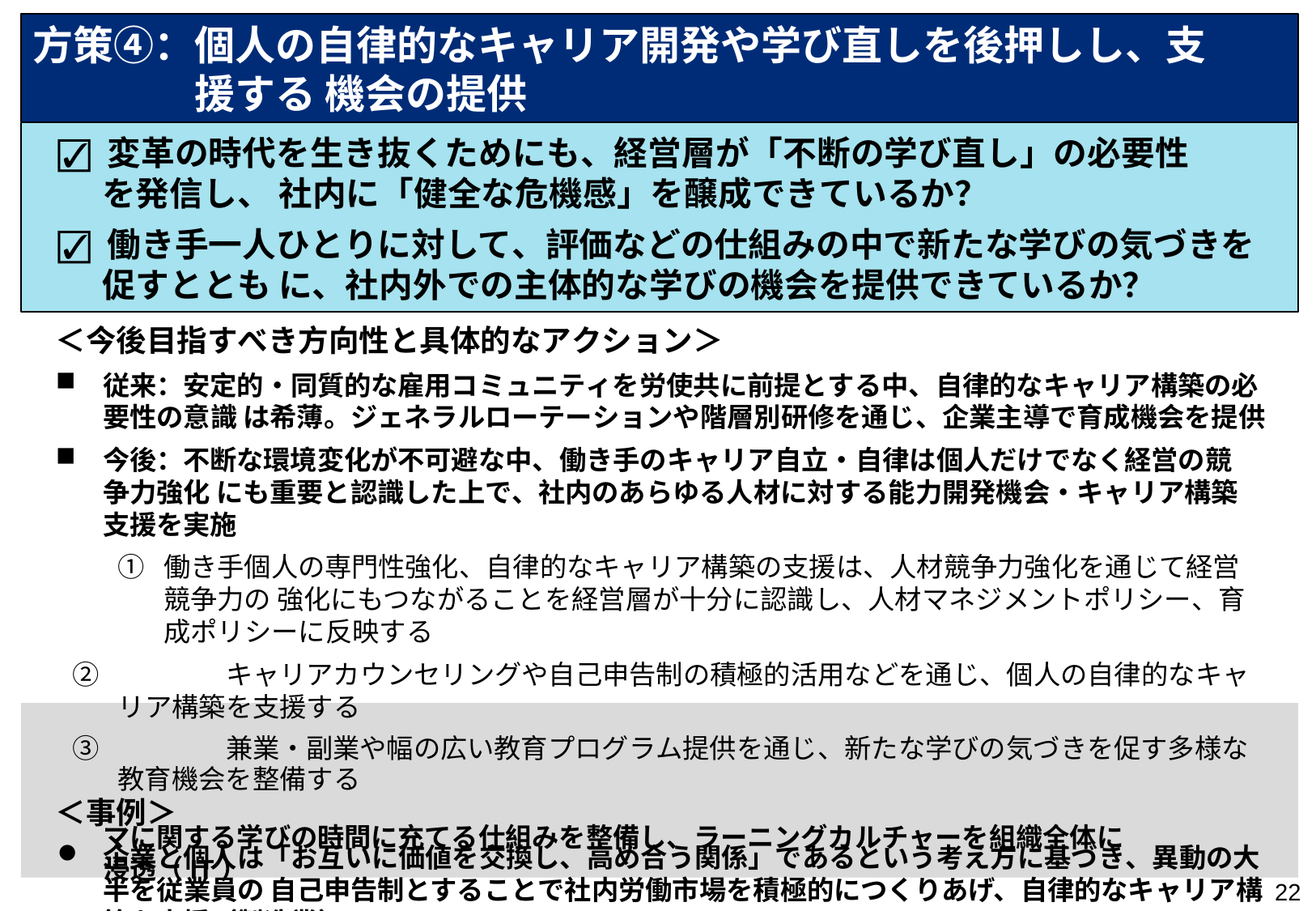

# 方策④：個人の自律的なキャリア開発や学び直しを後押しし、支援する 機会の提供

☑ 変革の時代を生き抜くためにも、経営層が「不断の学び直し」の必要性を発信し、 社内に「健全な危機感」を醸成できているか？
☑ 働き手一人ひとりに対して、評価などの仕組みの中で新たな学びの気づきを促すととも に、社内外での主体的な学びの機会を提供できているか？
＜今後目指すべき方向性と具体的なアクション＞
従来：安定的・同質的な雇用コミュニティを労使共に前提とする中、自律的なキャリア構築の必要性の意識 は希薄。ジェネラルローテーションや階層別研修を通じ、企業主導で育成機会を提供
今後：不断な環境変化が不可避な中、働き手のキャリア自立・自律は個人だけでなく経営の競争力強化 にも重要と認識した上で、社内のあらゆる人材に対する能力開発機会・キャリア構築支援を実施
①	働き手個人の専門性強化、自律的なキャリア構築の支援は、人材競争力強化を通じて経営競争力の 強化にもつながることを経営層が十分に認識し、人材マネジメントポリシー、育成ポリシーに反映する
②	キャリアカウンセリングや自己申告制の積極的活用などを通じ、個人の自律的なキャリア構築を支援する
③	兼業・副業や幅の広い教育プログラム提供を通じ、新たな学びの気づきを促す多様な教育機会を整備する
＜事例＞
企業と個人は「お互いに価値を交換し、高め合う関係」であるという考え方に基づき、異動の大半を従業員の 自己申告制とすることで社内労働市場を積極的につくりあげ、自律的なキャリア構築を支援（製造業）
毎月第3水曜日を「ラーニングDay」として、会議や外部アポイント等を入れずに社員個人が自ら選択したテー

マに関する学びの時間に充てる仕組みを整備し、ラーニングカルチャーを組織全体に浸透（IT）
22